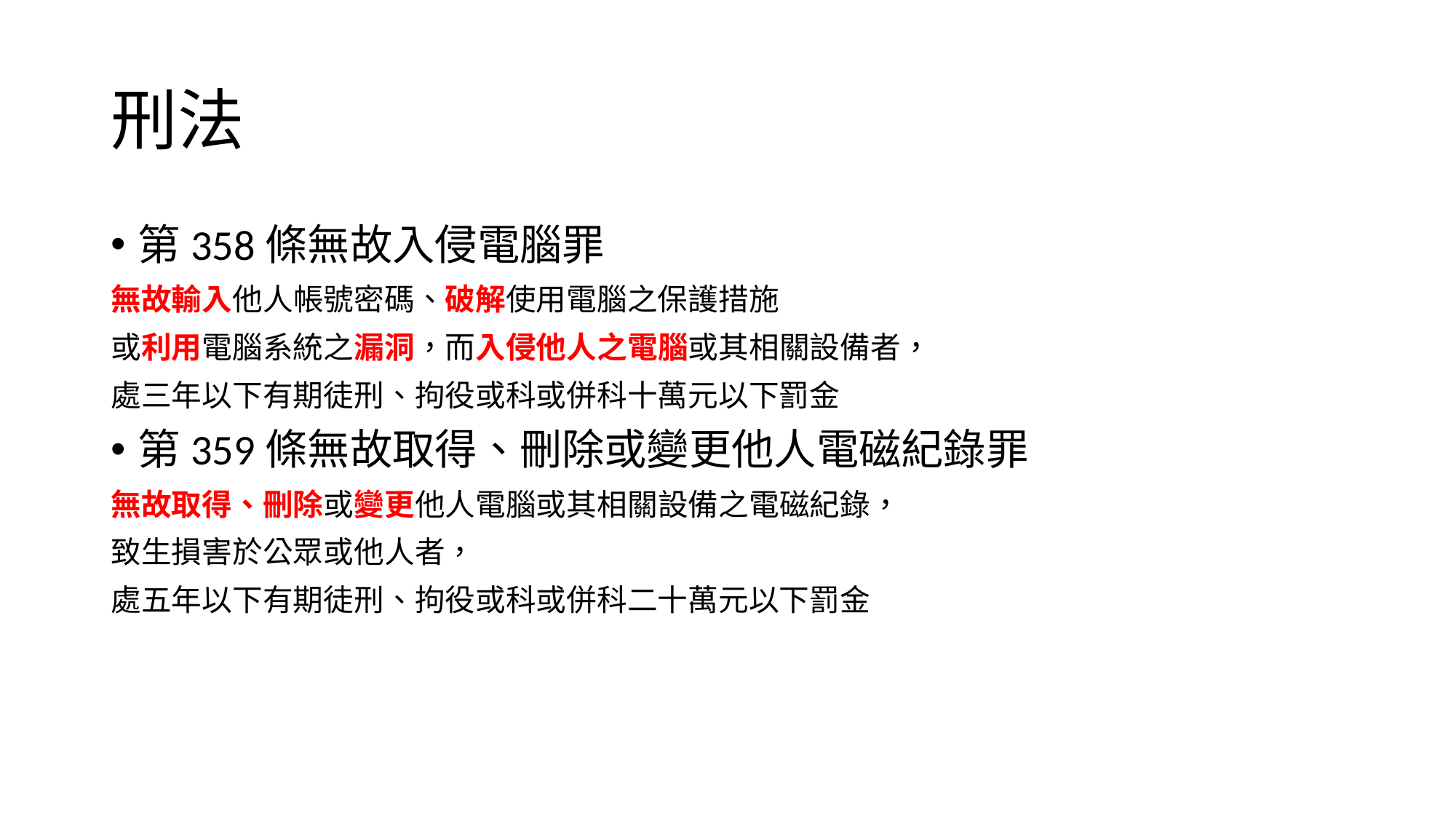

# 刑法
第358條無故入侵電腦罪
無故輸入他人帳號密碼、破解使用電腦之保護措施
或利用電腦系統之漏洞，而入侵他人之電腦或其相關設備者，
處三年以下有期徒刑、拘役或科或併科十萬元以下罰金
第359條無故取得、刪除或變更他人電磁紀錄罪
無故取得、刪除或變更他人電腦或其相關設備之電磁紀錄，
致生損害於公眾或他人者，
處五年以下有期徒刑、拘役或科或併科二十萬元以下罰金